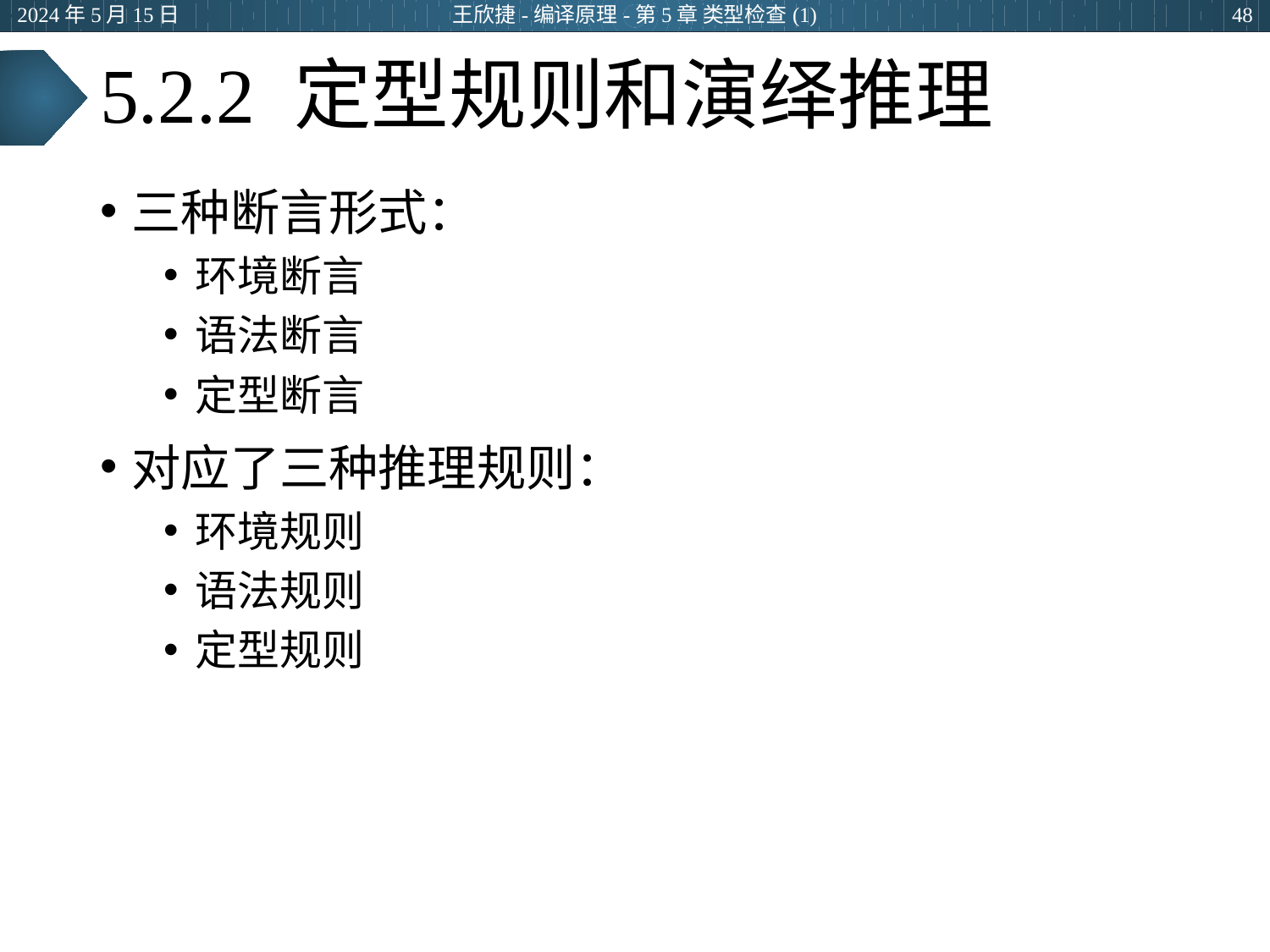

2024年5月15日
王欣捷-编译原理-第5章 类型检查(1)
48
# 5.2.2 定型规则和演绎推理
三种断言形式：
环境断言
语法断言
定型断言
对应了三种推理规则：
环境规则
语法规则
定型规则